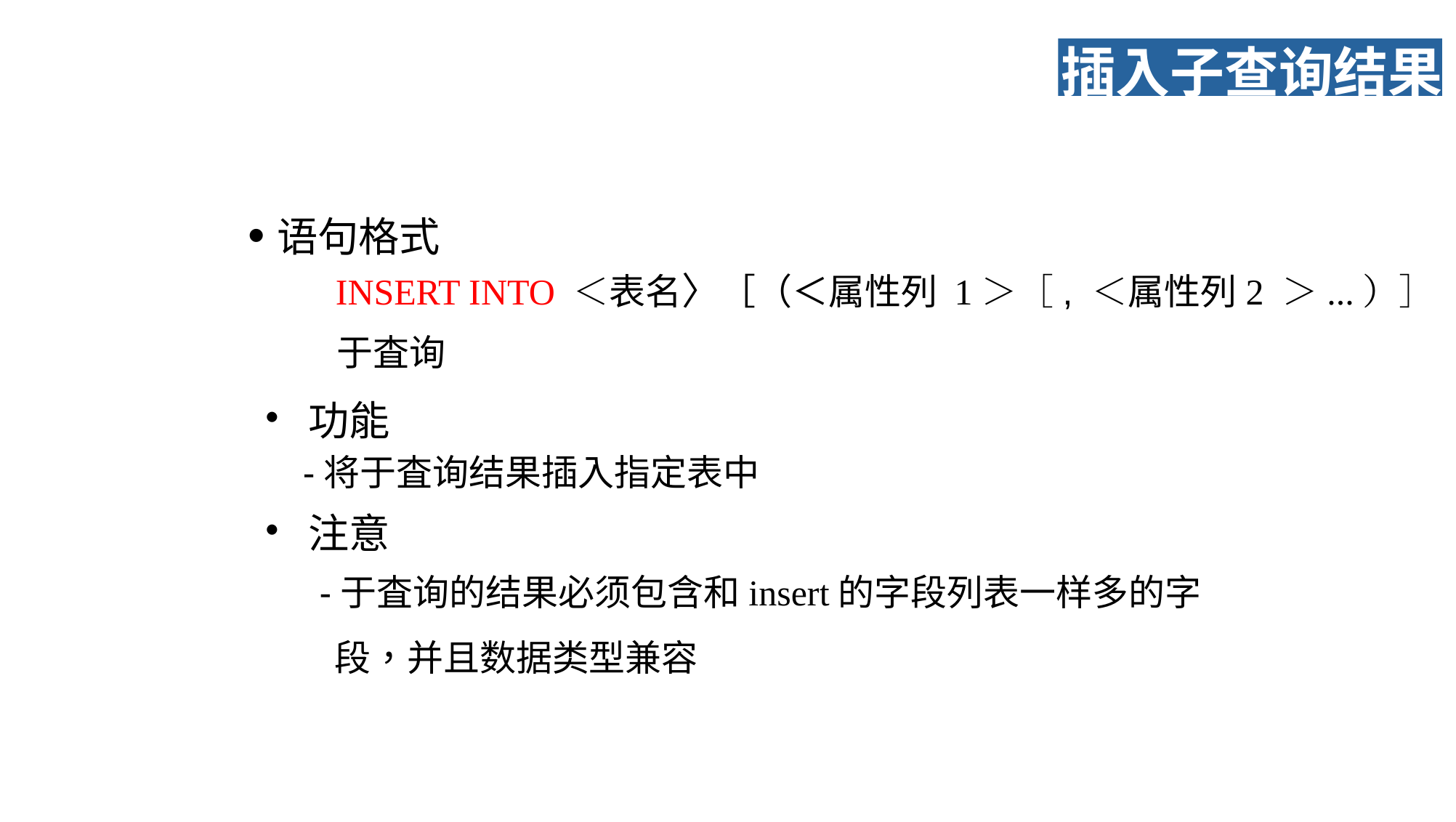

插入子查询结果
•语句格式
INSERT INTO ＜表名〉［（＜属性列 1＞［, ＜属性列2 ＞...）］
于査询
•功能
-将于査询结果插入指定表中
•注意
-于査询的结果必须包含和insert的字段列表一样多的字
段，并且数据类型兼容